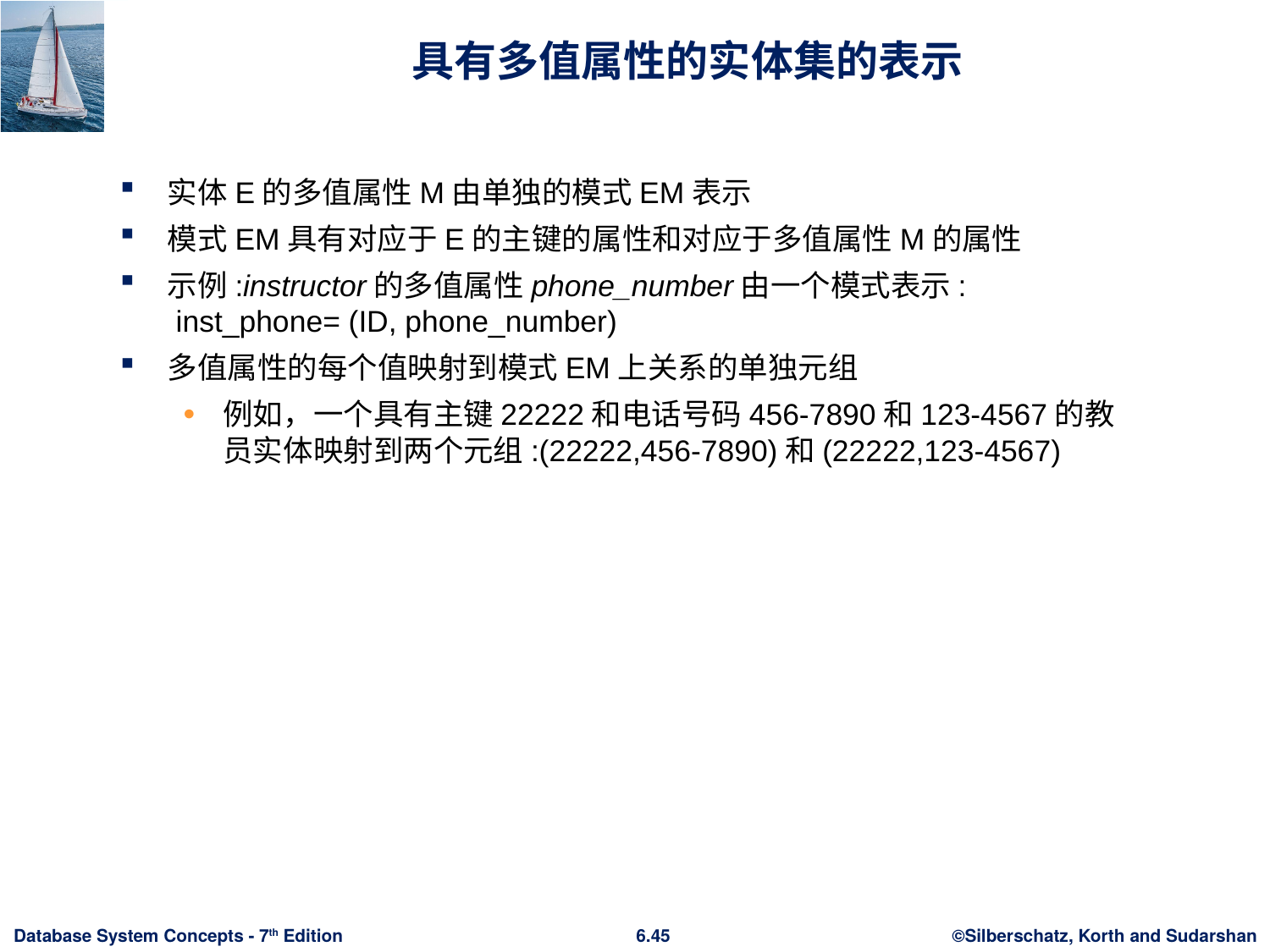

具有多值属性的实体集的表示
实体E的多值属性M由单独的模式EM表示
模式EM具有对应于E的主键的属性和对应于多值属性M的属性
示例:instructor的多值属性phone_number由一个模式表示:
 inst_phone= (ID, phone_number)
多值属性的每个值映射到模式EM上关系的单独元组
例如，一个具有主键22222和电话号码456-7890和123-4567的教员实体映射到两个元组:(22222,456-7890)和(22222,123-4567)